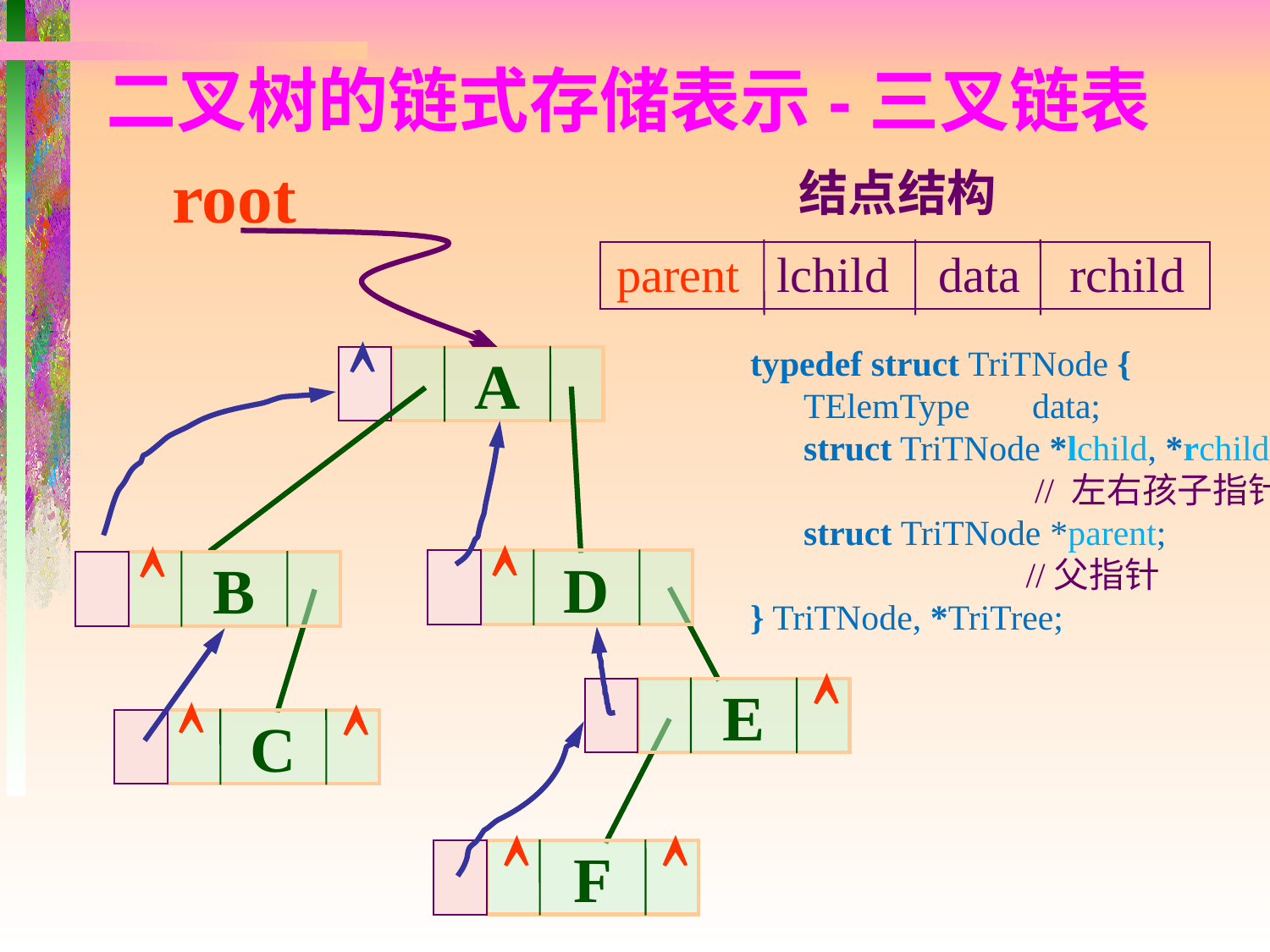

二叉树的链式存储表示-三叉链表
root
结点结构

parent   lchild    data    rchild

∧
typedef struct TriTNode {
      TElemType       data;
      struct TriTNode *lchild, *rchild;
                                // 左右孩子指针
      struct TriTNode *parent;
                               //父指针
} TriTNode, *TriTree;

A

∧

D

∧

B

∧

E

∧
∧

C

∧
∧

F